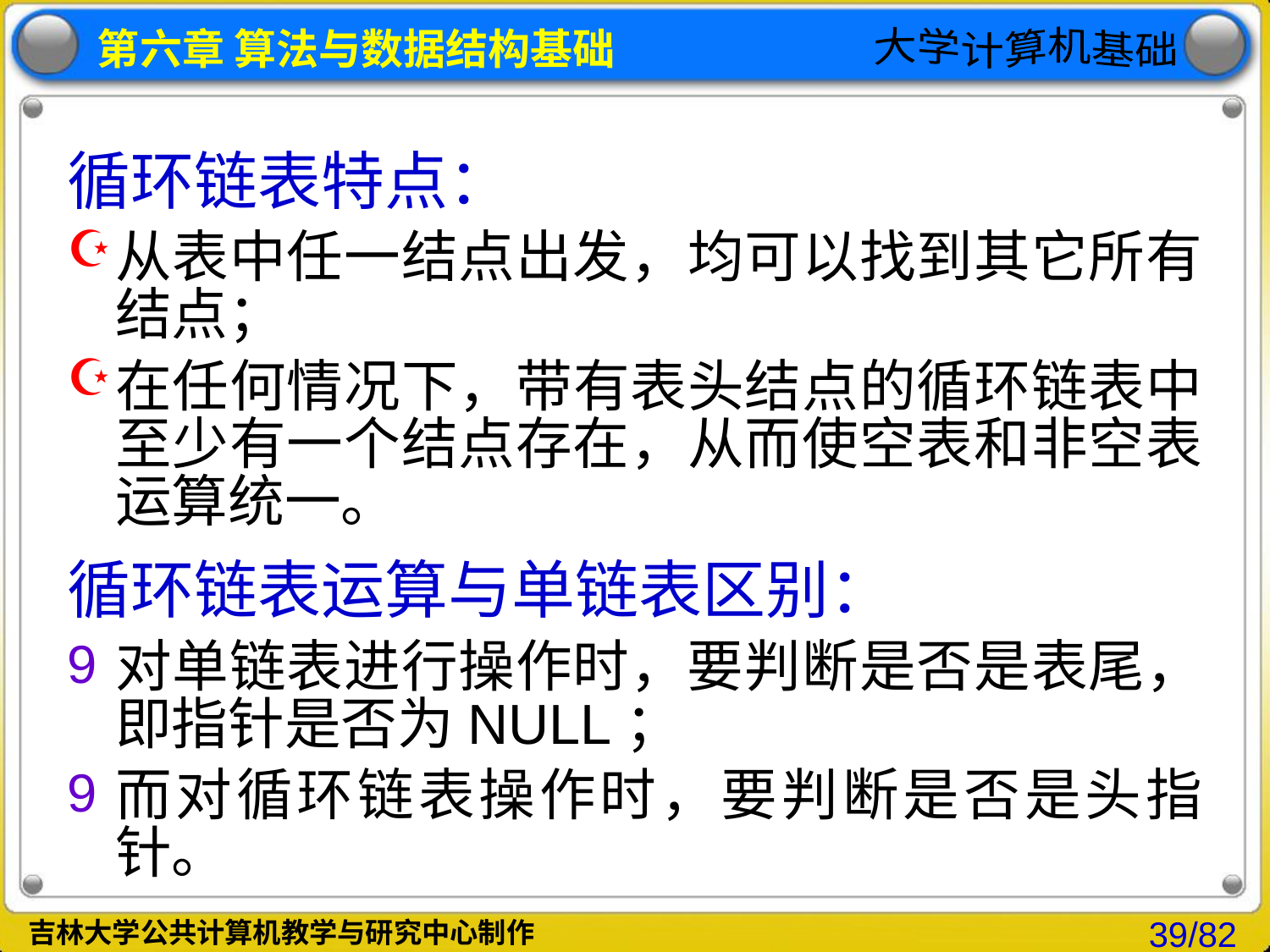

循环链表特点：
从表中任一结点出发，均可以找到其它所有结点；
在任何情况下，带有表头结点的循环链表中至少有一个结点存在，从而使空表和非空表运算统一。
循环链表运算与单链表区别：
对单链表进行操作时，要判断是否是表尾，即指针是否为NULL；
而对循环链表操作时，要判断是否是头指针。
39/82